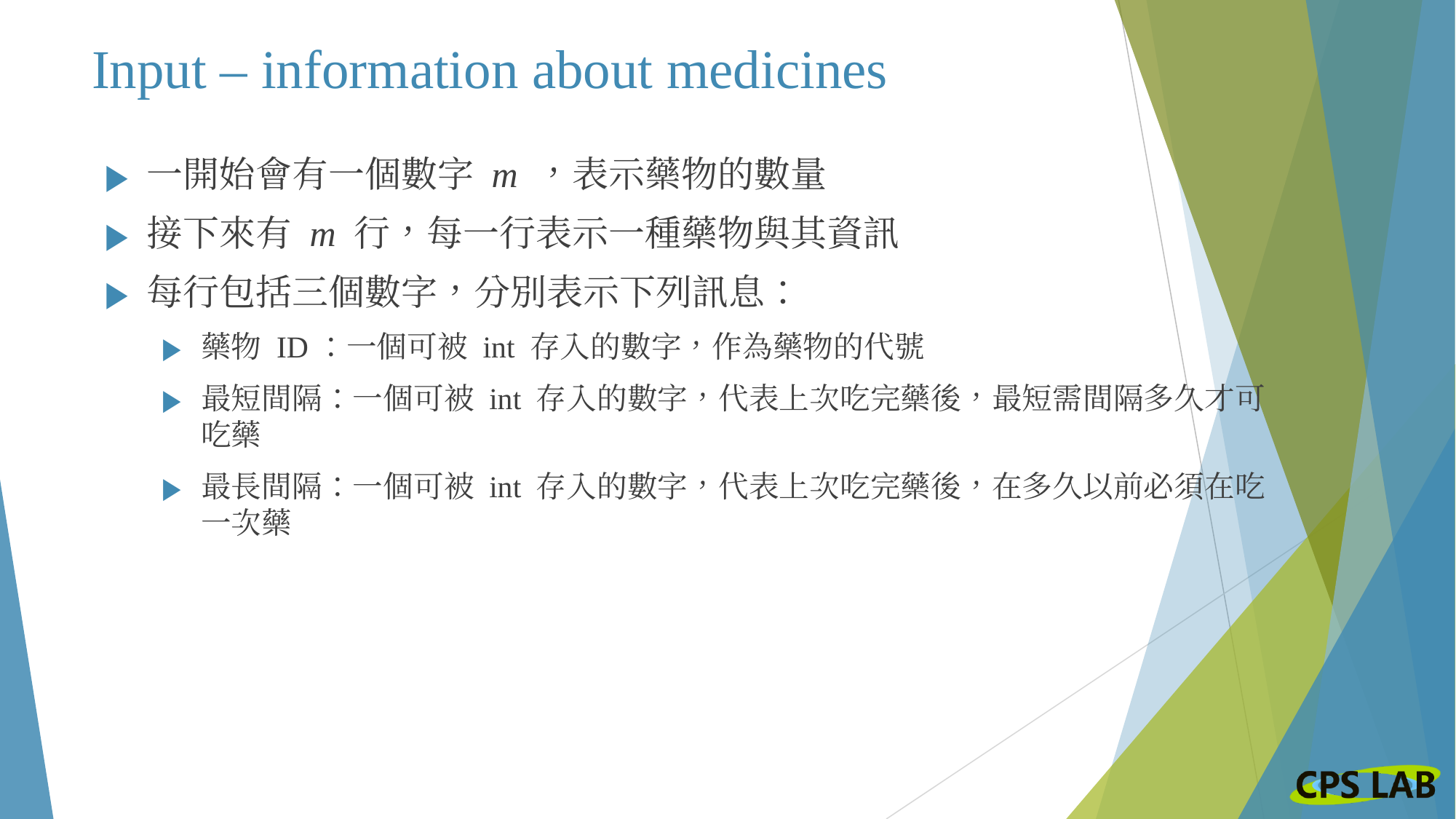

# Input – information about medicines
一開始會有一個數字 m ，表示藥物的數量
接下來有 m 行，每一行表示一種藥物與其資訊
每行包括三個數字，分別表示下列訊息：
藥物 ID：一個可被 int 存入的數字，作為藥物的代號
最短間隔：一個可被 int 存入的數字，代表上次吃完藥後，最短需間隔多久才可吃藥
最長間隔：一個可被 int 存入的數字，代表上次吃完藥後，在多久以前必須在吃一次藥